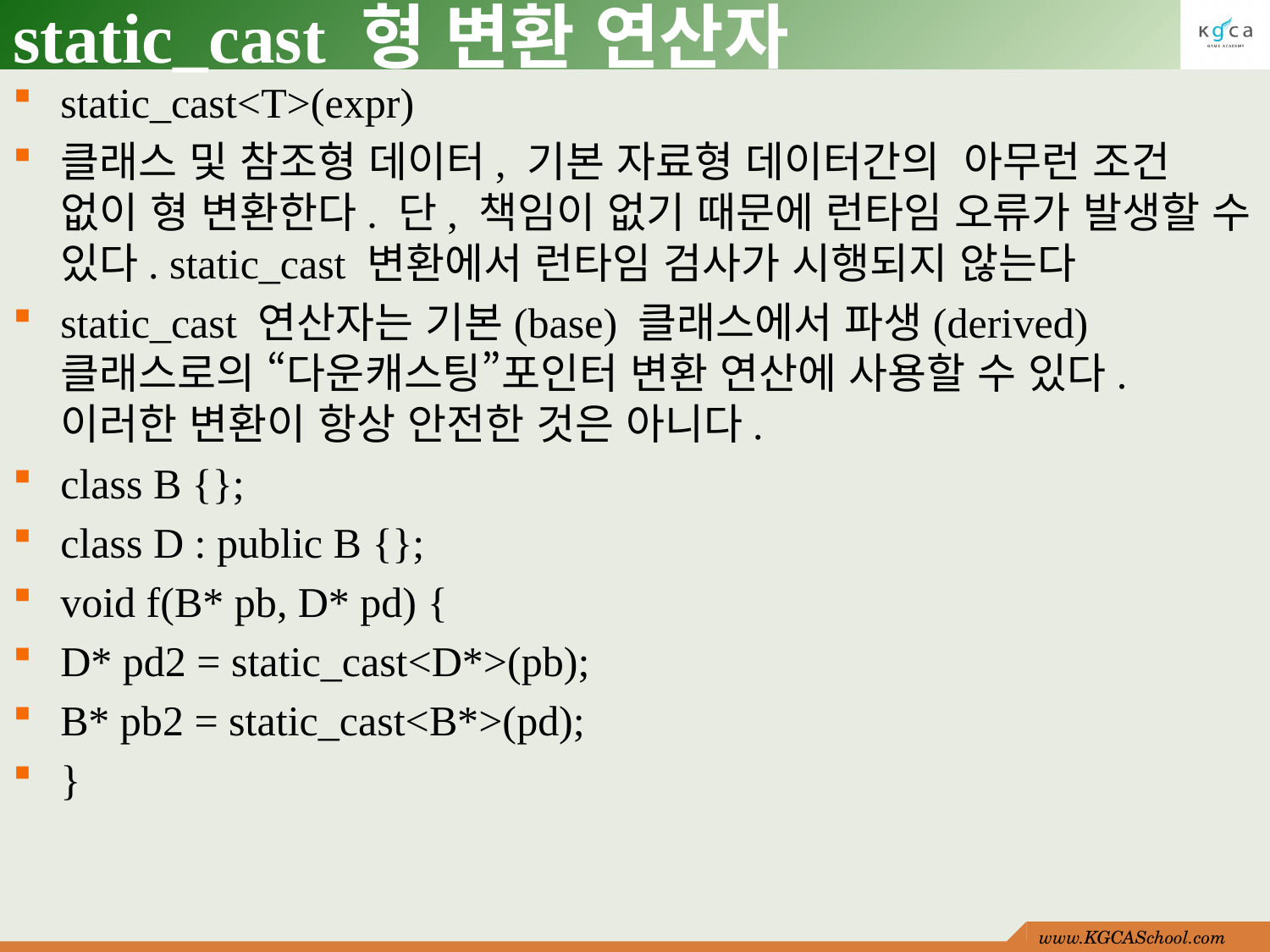

# static_cast 형 변환 연산자
static_cast<T>(expr)
클래스 및 참조형 데이터, 기본 자료형 데이터간의  아무런 조건 없이 형 변환한다. 단, 책임이 없기 때문에 런타임 오류가 발생할 수 있다. static_cast 변환에서 런타임 검사가 시행되지 않는다
static_cast 연산자는 기본(base) 클래스에서 파생(derived) 클래스로의 “다운캐스팅”포인터 변환 연산에 사용할 수 있다.  이러한 변환이 항상 안전한 것은 아니다.
class B {};
class D : public B {};
void f(B* pb, D* pd) {
D* pd2 = static_cast<D*>(pb);
B* pb2 = static_cast<B*>(pd);
}